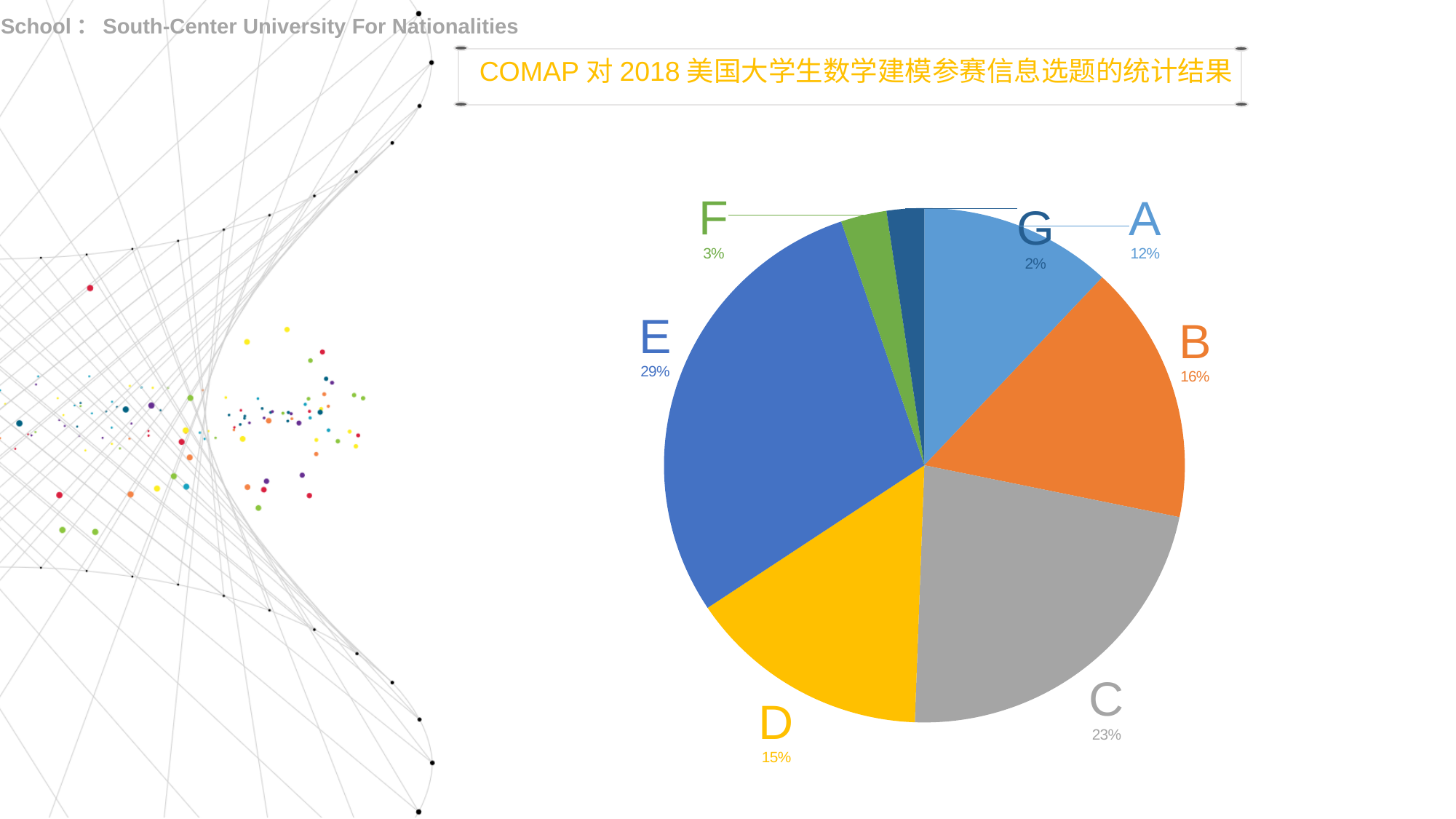

School：South-Center University For Nationalities

COMAP对2018美国大学生数学建模参赛信息选题的统计结果

### Chart

| Category | 队伍数 |
|---|---|
| A | 2564.0 |
| B | 3487.0 |
| C | 4791.0 |
| D | 3228.0 |
| E | 6253.0 |
| F | 609.0 |
| G | 500.0 |